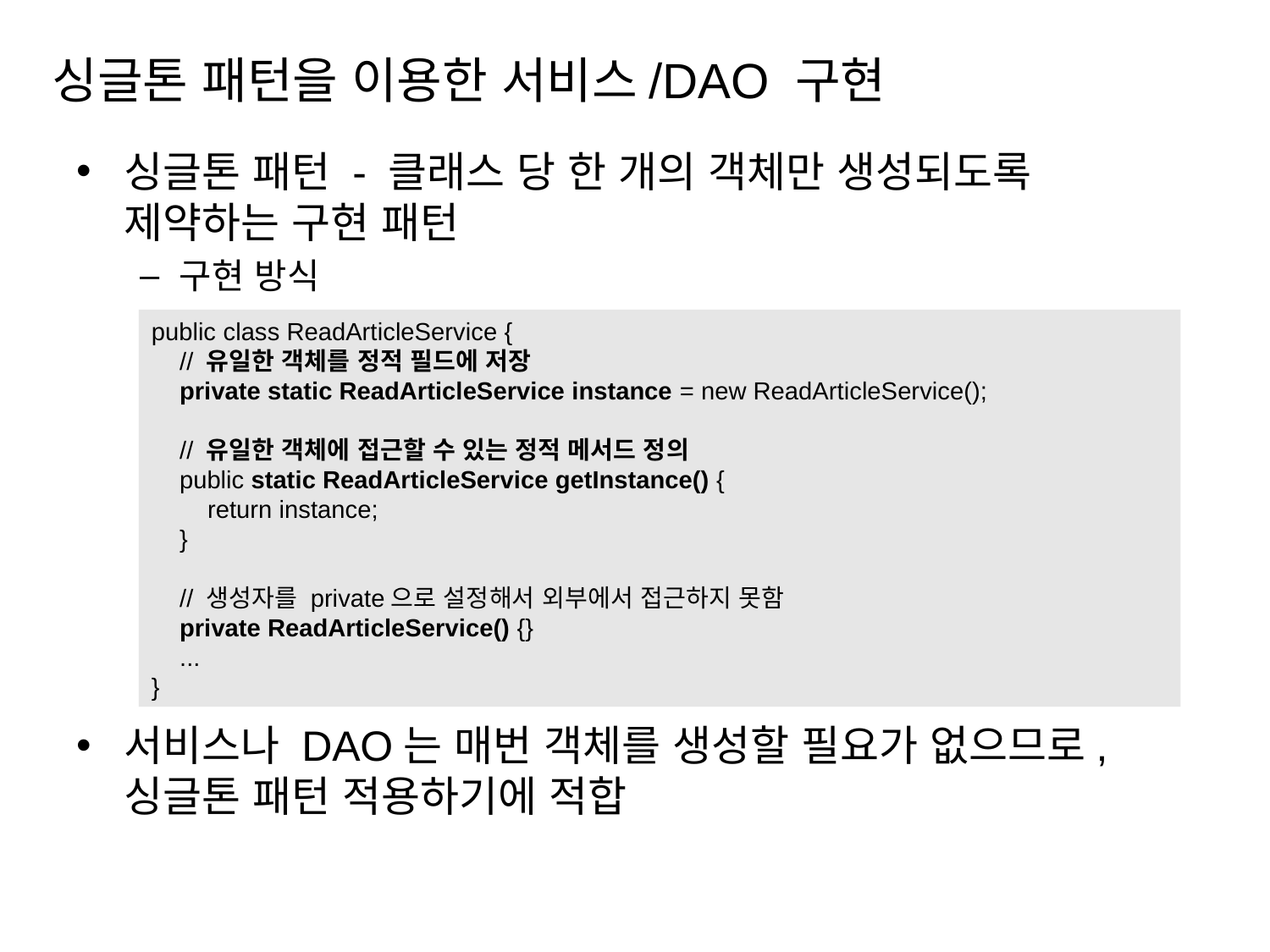

# 싱글톤 패턴을 이용한 서비스/DAO 구현
싱글톤 패턴 - 클래스 당 한 개의 객체만 생성되도록 제약하는 구현 패턴
구현 방식

서비스나 DAO는 매번 객체를 생성할 필요가 없으므로,
싱글톤 패턴 적용하기에 적합
public class ReadArticleService {
    // 유일한 객체를 정적 필드에 저장
    private static ReadArticleService instance = new ReadArticleService();

    // 유일한 객체에 접근할 수 있는 정적 메서드 정의
    public static ReadArticleService getInstance() {
        return instance;
    }

    // 생성자를 private으로 설정해서 외부에서 접근하지 못함
    private ReadArticleService() {}
    ...
}